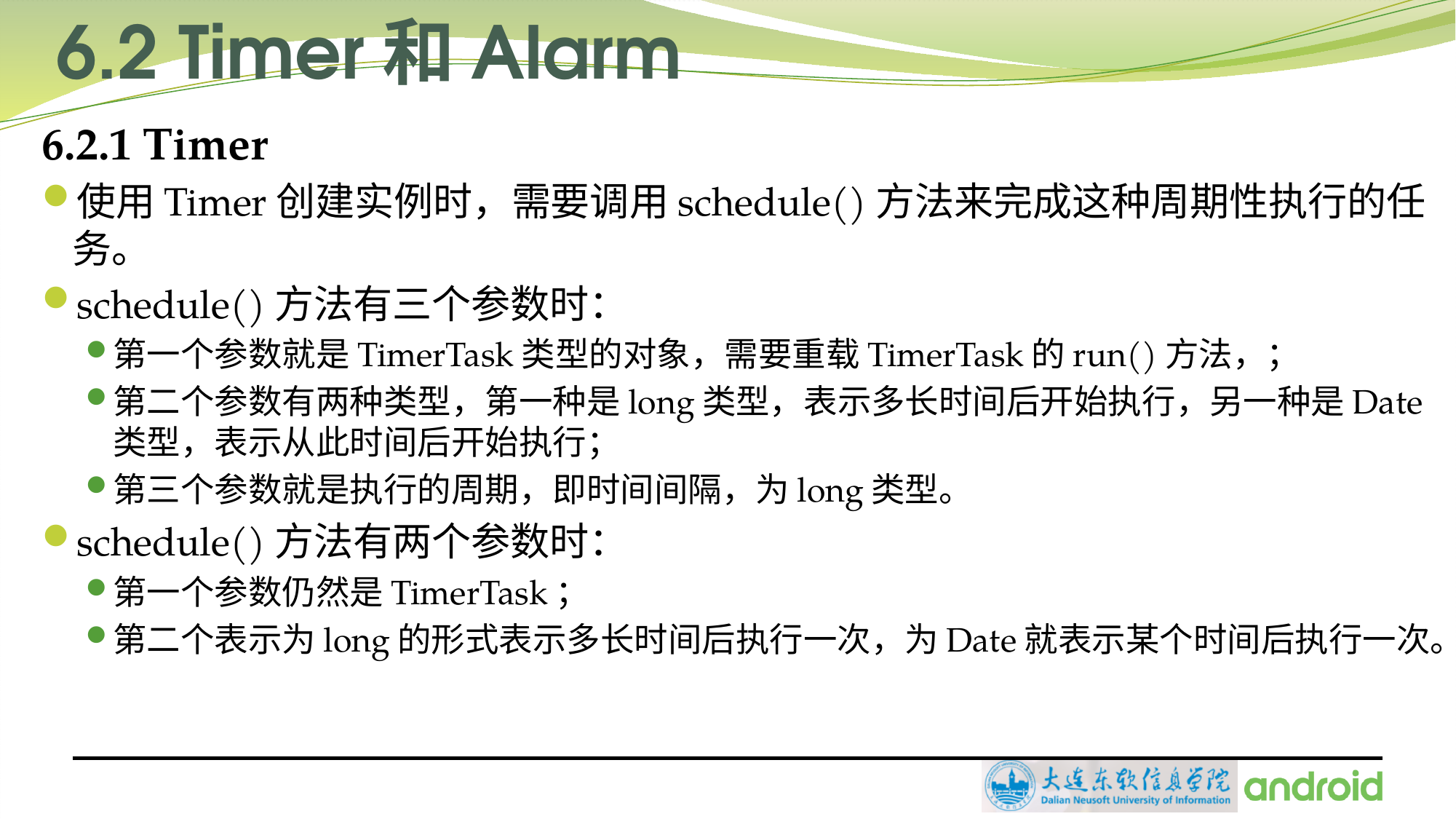

# 6.2 Timer和Alarm
6.2.1 Timer
使用Timer创建实例时，需要调用schedule()方法来完成这种周期性执行的任务。
schedule()方法有三个参数时：
第一个参数就是TimerTask类型的对象，需要重载TimerTask的run()方法，；
第二个参数有两种类型，第一种是long类型，表示多长时间后开始执行，另一种是Date类型，表示从此时间后开始执行；
第三个参数就是执行的周期，即时间间隔，为long类型。
schedule()方法有两个参数时：
第一个参数仍然是TimerTask；
第二个表示为long的形式表示多长时间后执行一次，为Date就表示某个时间后执行一次。